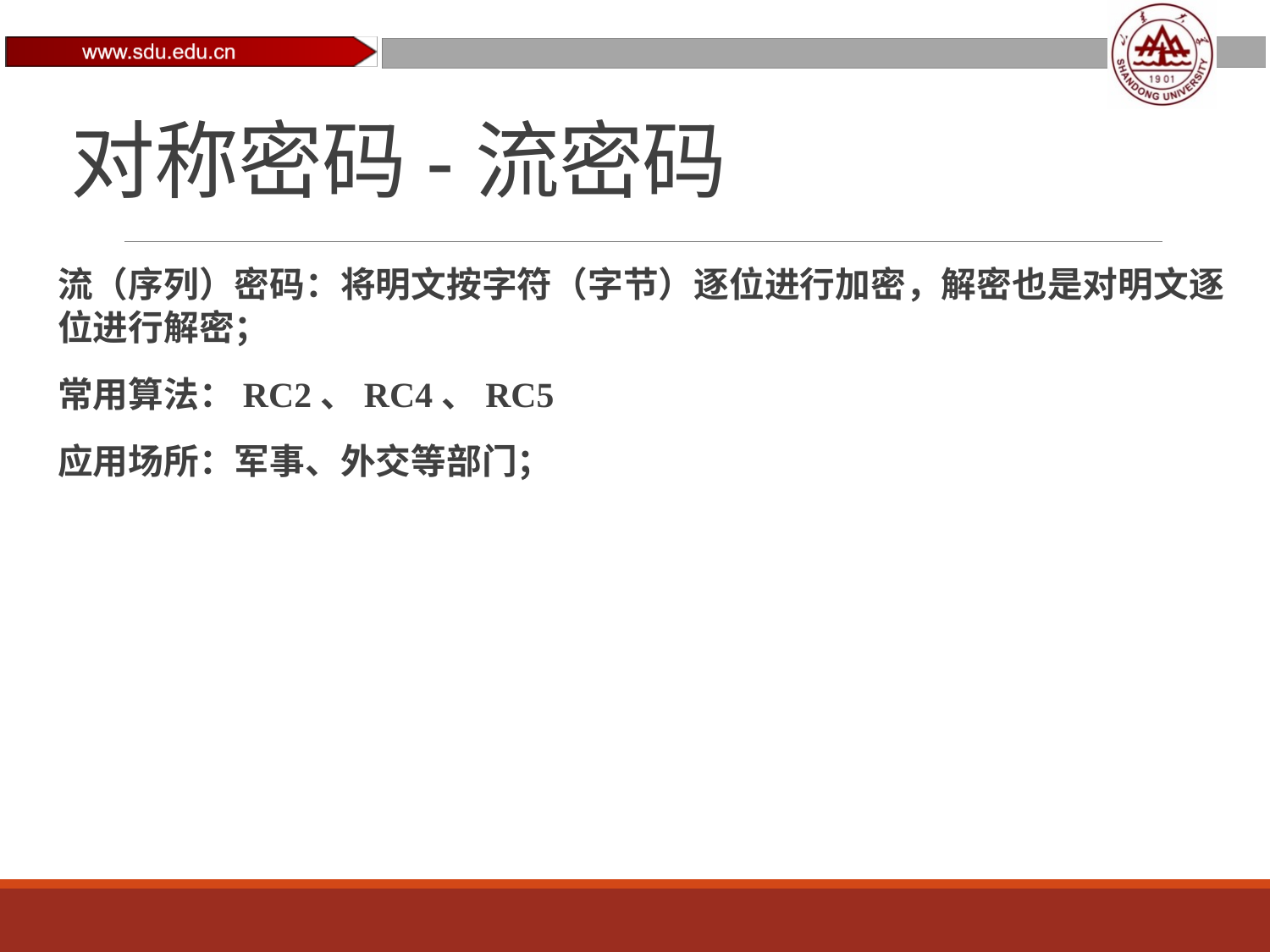

# 对称密码-流密码
流（序列）密码：将明文按字符（字节）逐位进行加密，解密也是对明文逐位进行解密；
常用算法：RC2、RC4、RC5
应用场所：军事、外交等部门；